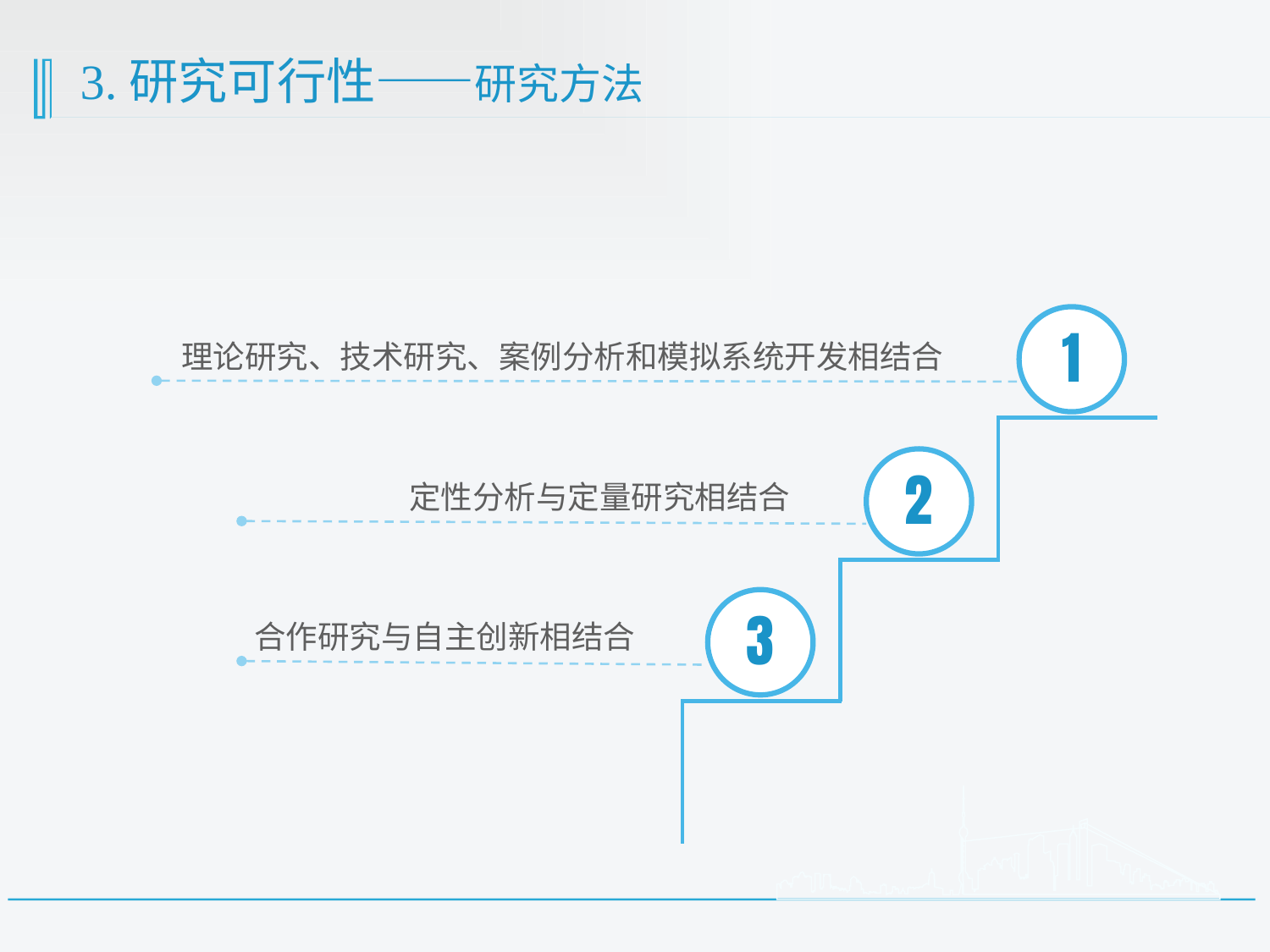

# 3.研究可行性——研究方法
理论研究、技术研究、案例分析和模拟系统开发相结合
1
定性分析与定量研究相结合
2
合作研究与自主创新相结合
3